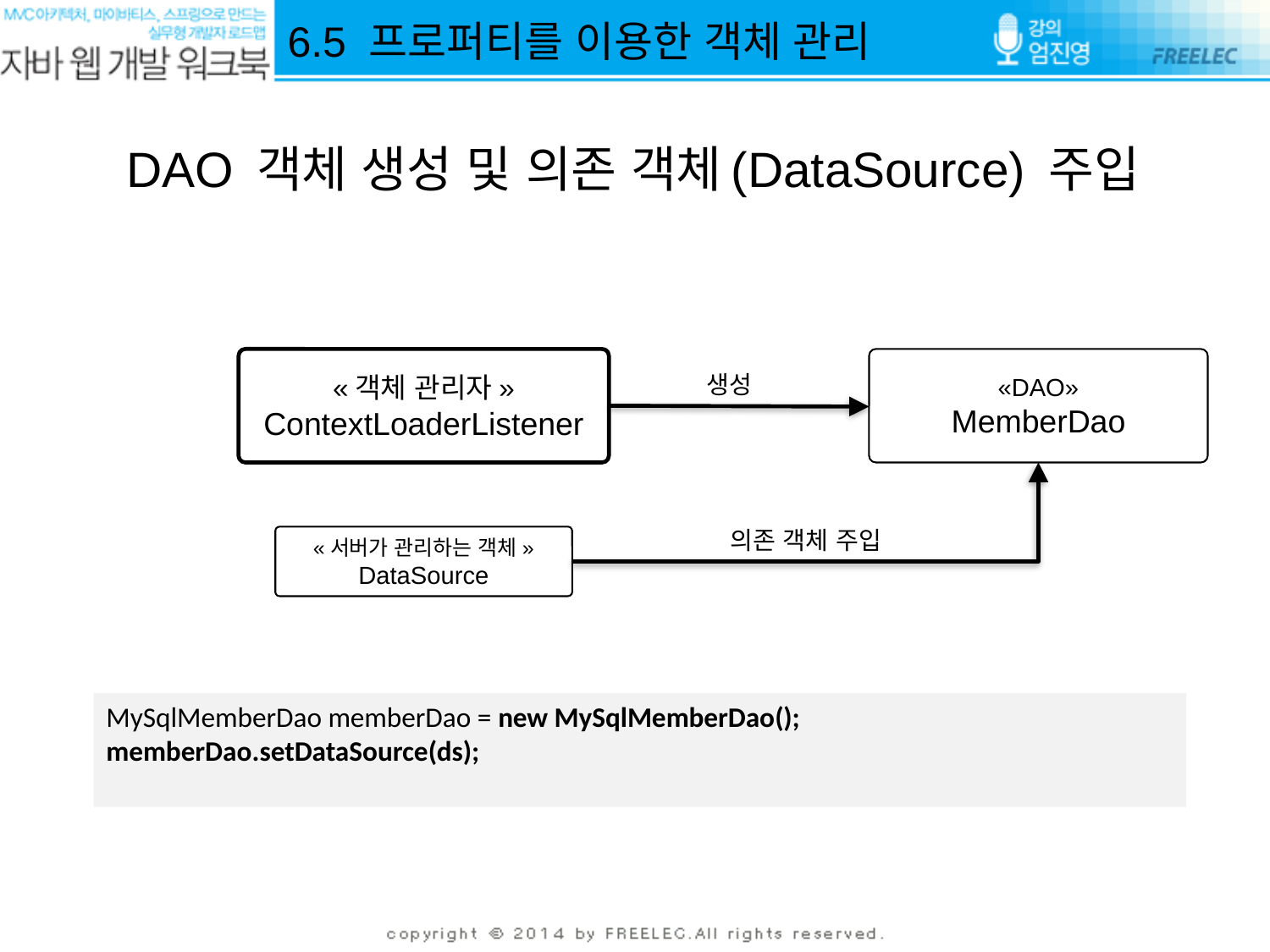

6.5 프로퍼티를 이용한 객체 관리
DAO 객체 생성 및 의존 객체(DataSource) 주입
«객체 관리자»
ContextLoaderListener
«DAO»
MemberDao
생성
의존 객체 주입
«서버가 관리하는 객체»
DataSource
MySqlMemberDao memberDao = new MySqlMemberDao();
memberDao.setDataSource(ds);